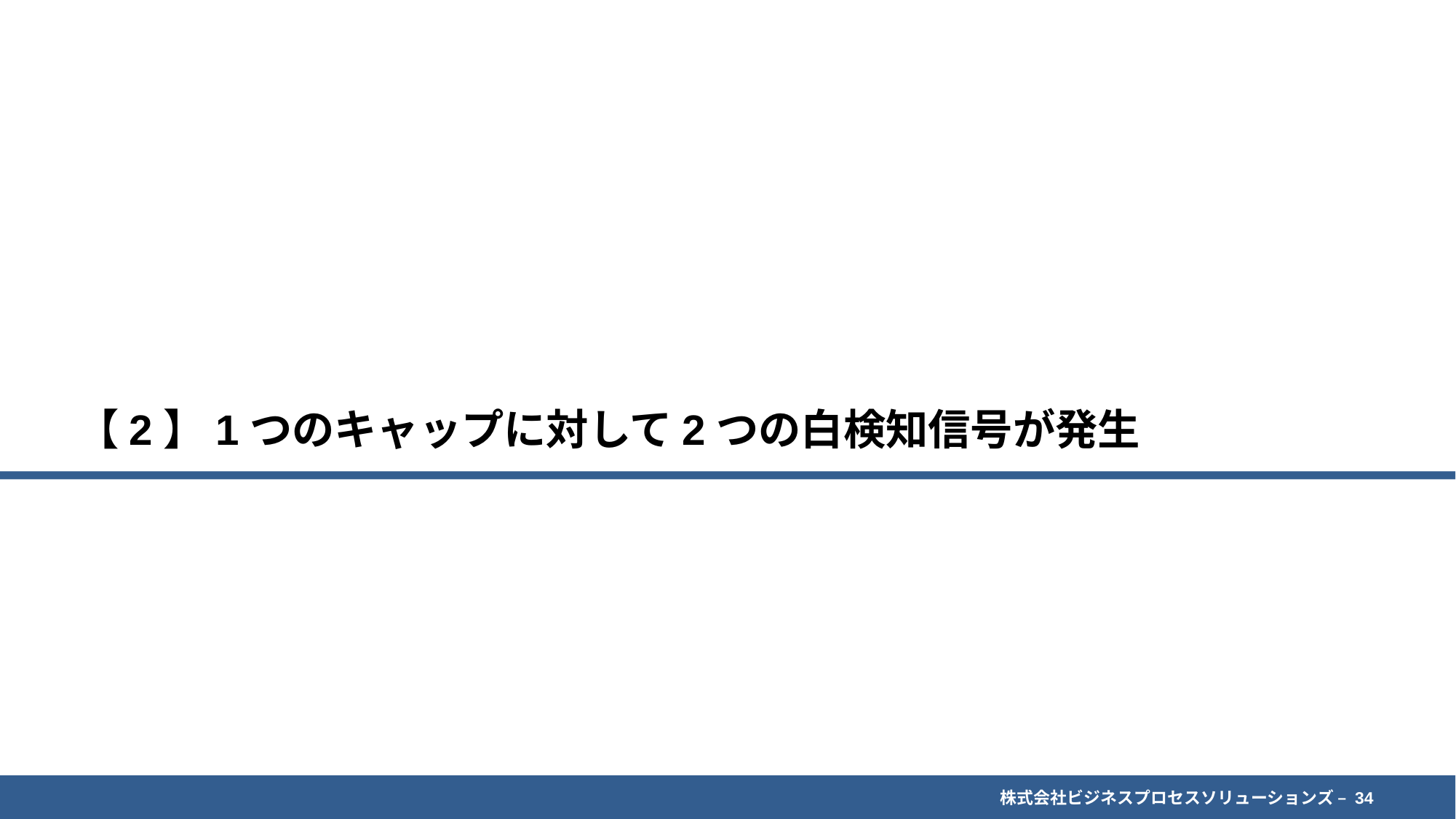

# 【2】1つのキャップに対して2つの白検知信号が発生
株式会社ビジネスプロセスソリューションズ – 34